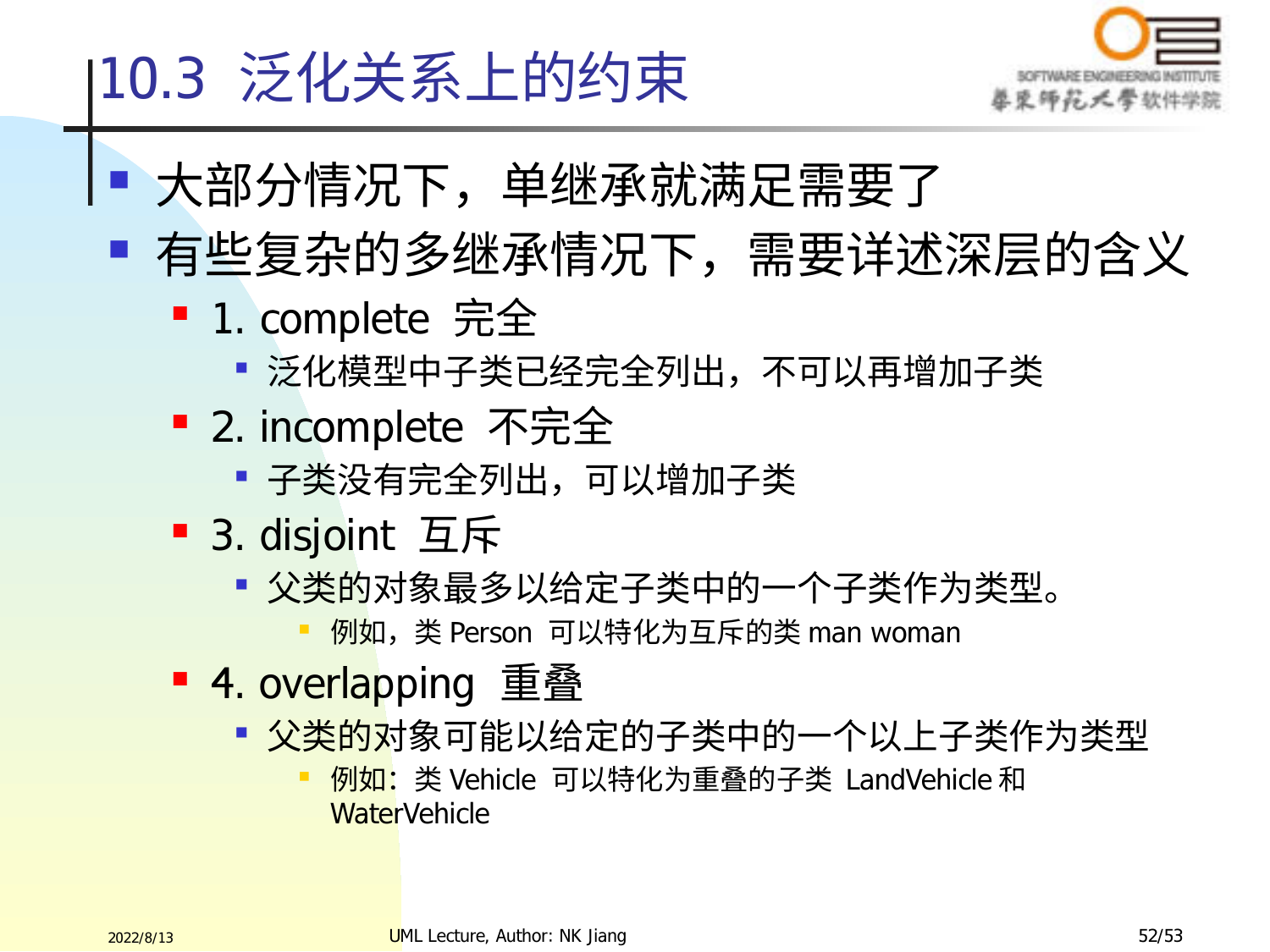

# 10.3 泛化关系上的约束
大部分情况下，单继承就满足需要了
有些复杂的多继承情况下，需要详述深层的含义
1. complete 完全
泛化模型中子类已经完全列出，不可以再增加子类
2. incomplete 不完全
子类没有完全列出，可以增加子类
3. disjoint 互斥
父类的对象最多以给定子类中的一个子类作为类型。
例如，类Person 可以特化为互斥的类man woman
4. overlapping 重叠
父类的对象可能以给定的子类中的一个以上子类作为类型
例如：类Vehicle 可以特化为重叠的子类 LandVehicle和  WaterVehicle
2022/8/13
UML Lecture, Author: NK Jiang
52/53